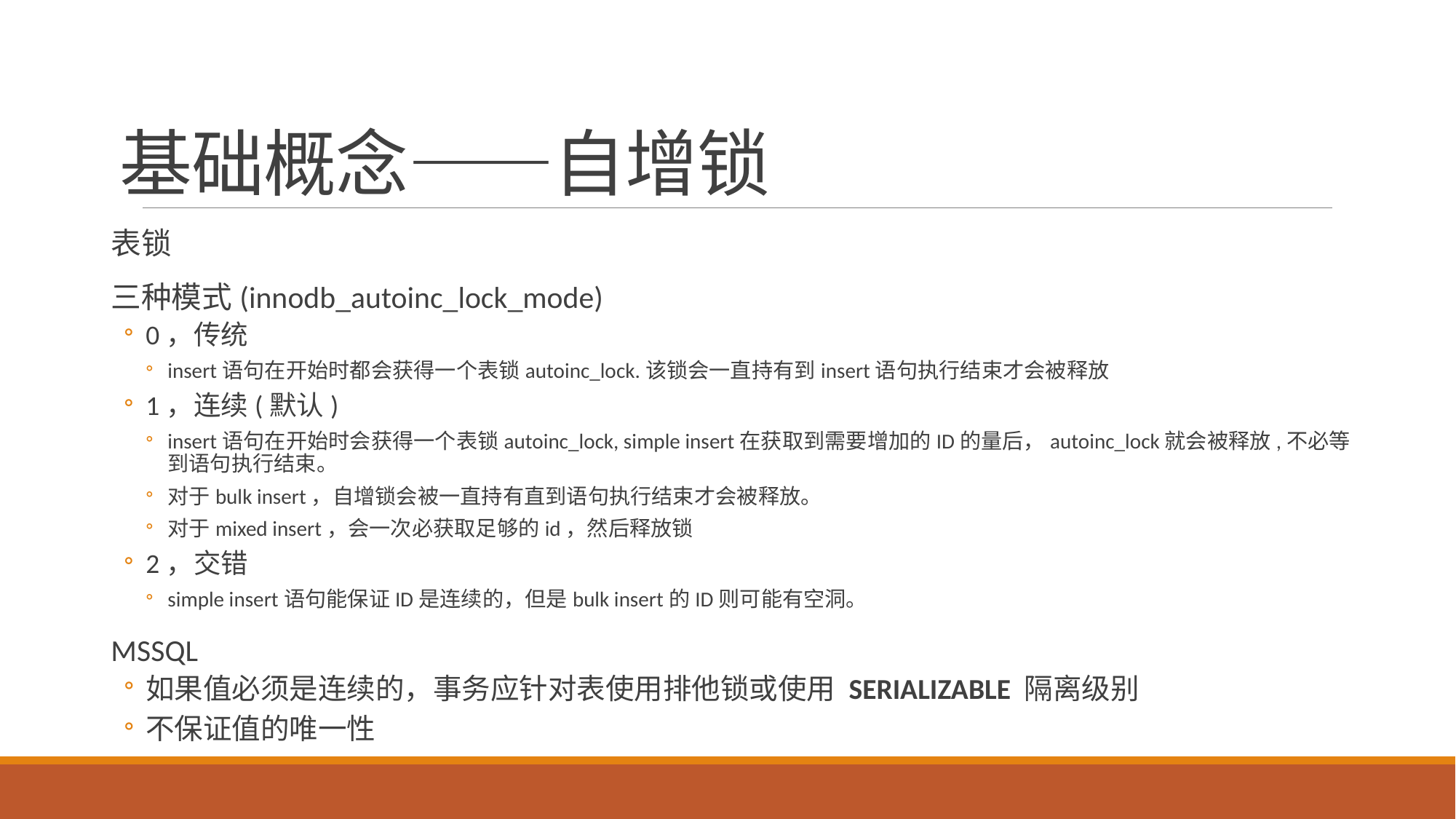

# 基础概念——自增锁
表锁
三种模式(innodb_autoinc_lock_mode)
0，传统
insert语句在开始时都会获得一个表锁autoinc_lock.该锁会一直持有到insert语句执行结束才会被释放
1，连续(默认)
insert语句在开始时会获得一个表锁autoinc_lock, simple insert在获取到需要增加的ID的量后，autoinc_lock就会被释放,不必等到语句执行结束。
对于bulk insert，自增锁会被一直持有直到语句执行结束才会被释放。
对于mixed insert，会一次必获取足够的id，然后释放锁
2，交错
simple insert语句能保证ID是连续的，但是bulk insert的ID则可能有空洞。
MSSQL
如果值必须是连续的，事务应针对表使用排他锁或使用 SERIALIZABLE 隔离级别
不保证值的唯一性